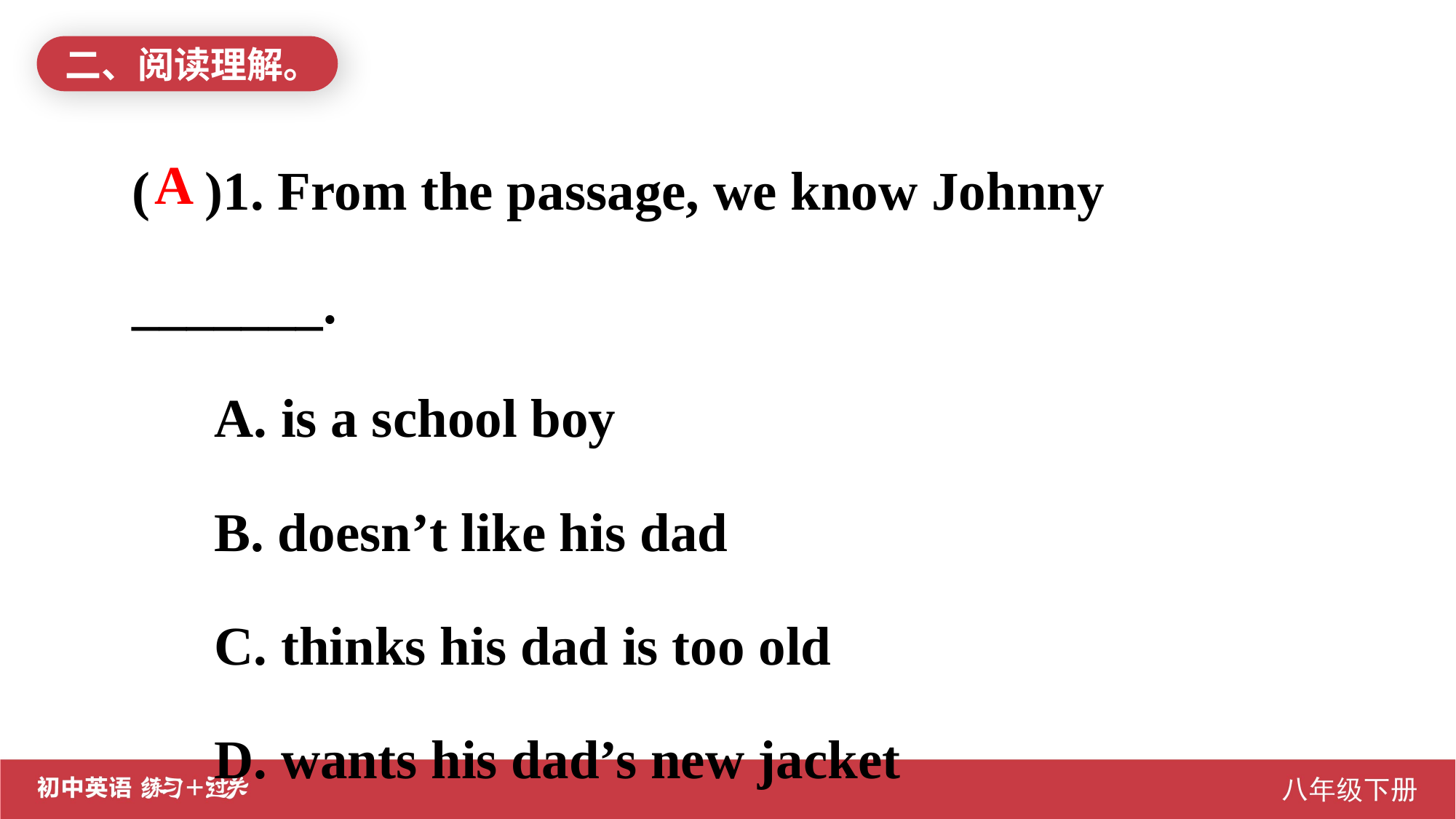

二、阅读理解。
(    )1. From the passage, we know Johnny _______.
      A. is a school boy
      B. doesn’t like his dad
      C. thinks his dad is too old
      D. wants his dad’s new jacket
A